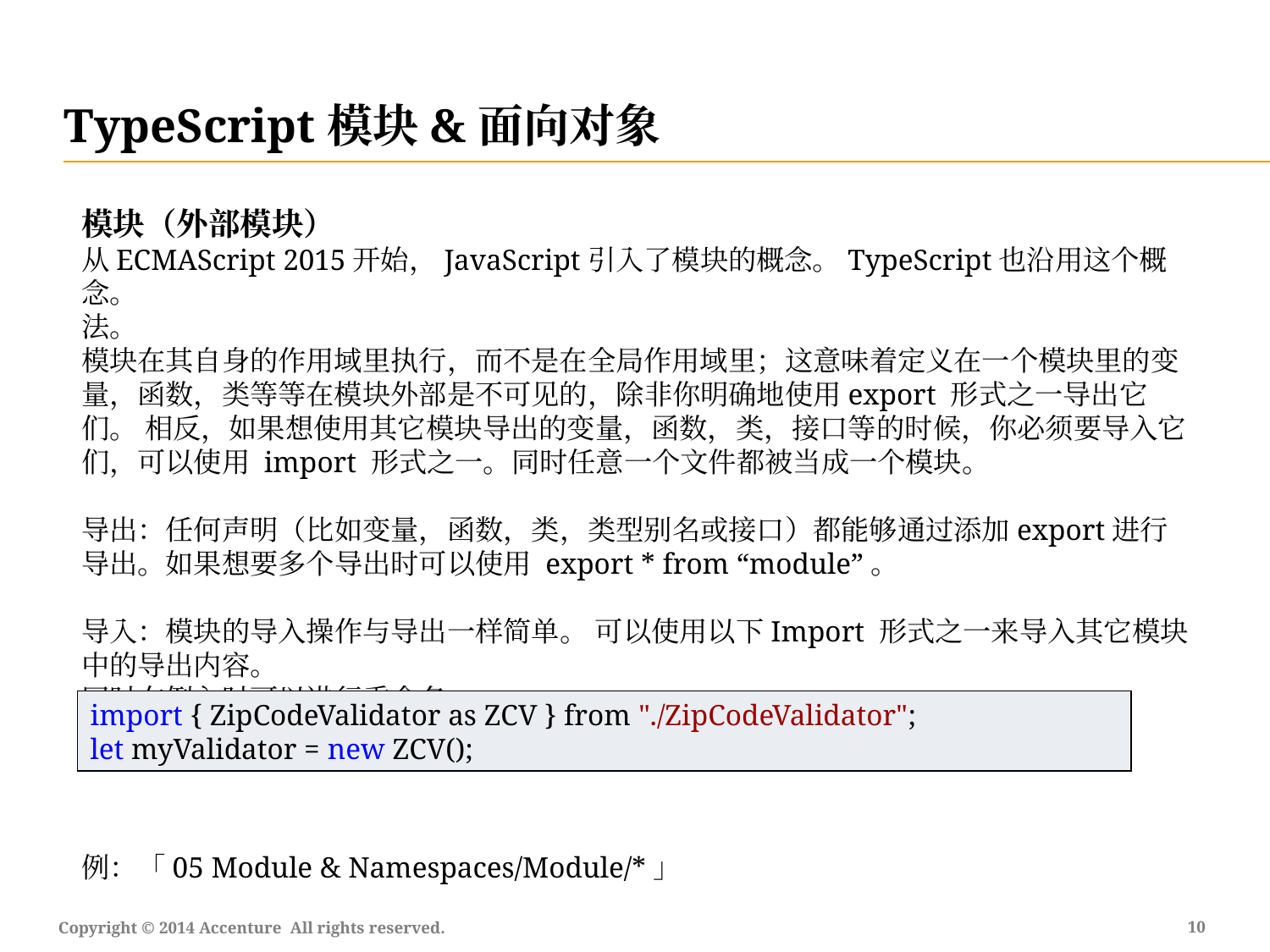

TypeScript模块&面向对象
模块（外部模块）
从ECMAScript 2015开始，JavaScript引入了模块的概念。TypeScript也沿用这个概念。
法。
模块在其自身的作用域里执行，而不是在全局作用域里；这意味着定义在一个模块里的变量，函数，类等等在模块外部是不可见的，除非你明确地使用export 形式之一导出它们。 相反，如果想使用其它模块导出的变量，函数，类，接口等的时候，你必须要导入它们，可以使用 import 形式之一。同时任意一个文件都被当成一个模块。

导出：任何声明（比如变量，函数，类，类型别名或接口）都能够通过添加export进行导出。如果想要多个导出时可以使用 export * from “module”。

导入：模块的导入操作与导出一样简单。 可以使用以下Import 形式之一来导入其它模块中的导出内容。
同时在倒入时可以进行重命名。

例：「05 Module & Namespaces/Module/*」

import { ZipCodeValidator as ZCV } from "./ZipCodeValidator";
let myValidator = new ZCV();
10
Copyright © 2014 Accenture  All rights reserved.